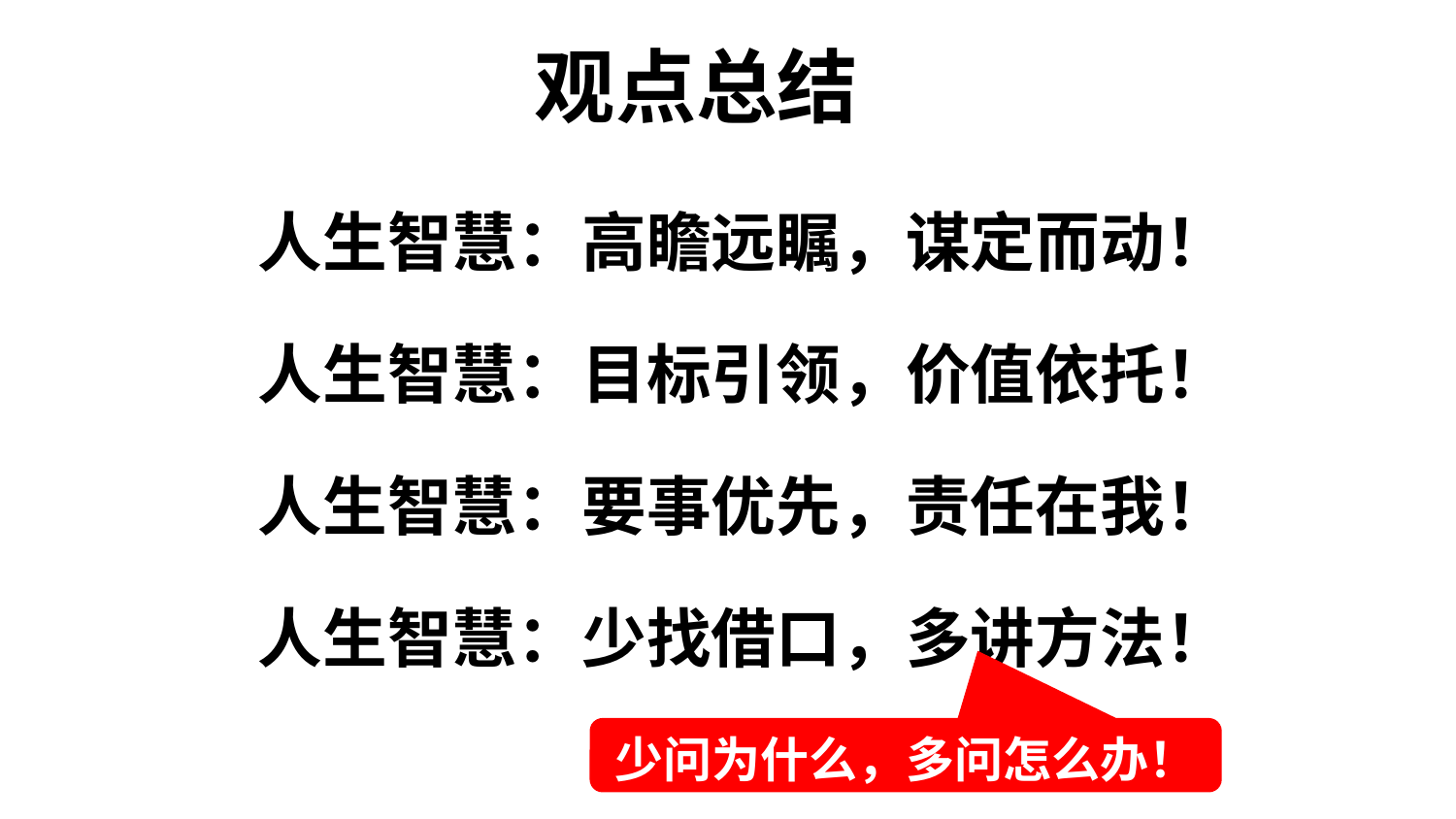

观点总结
人生智慧：高瞻远瞩，谋定而动！
人生智慧：目标引领，价值依托！
人生智慧：要事优先，责任在我！
人生智慧：少找借口，多讲方法！

少问为什么，多问怎么办！